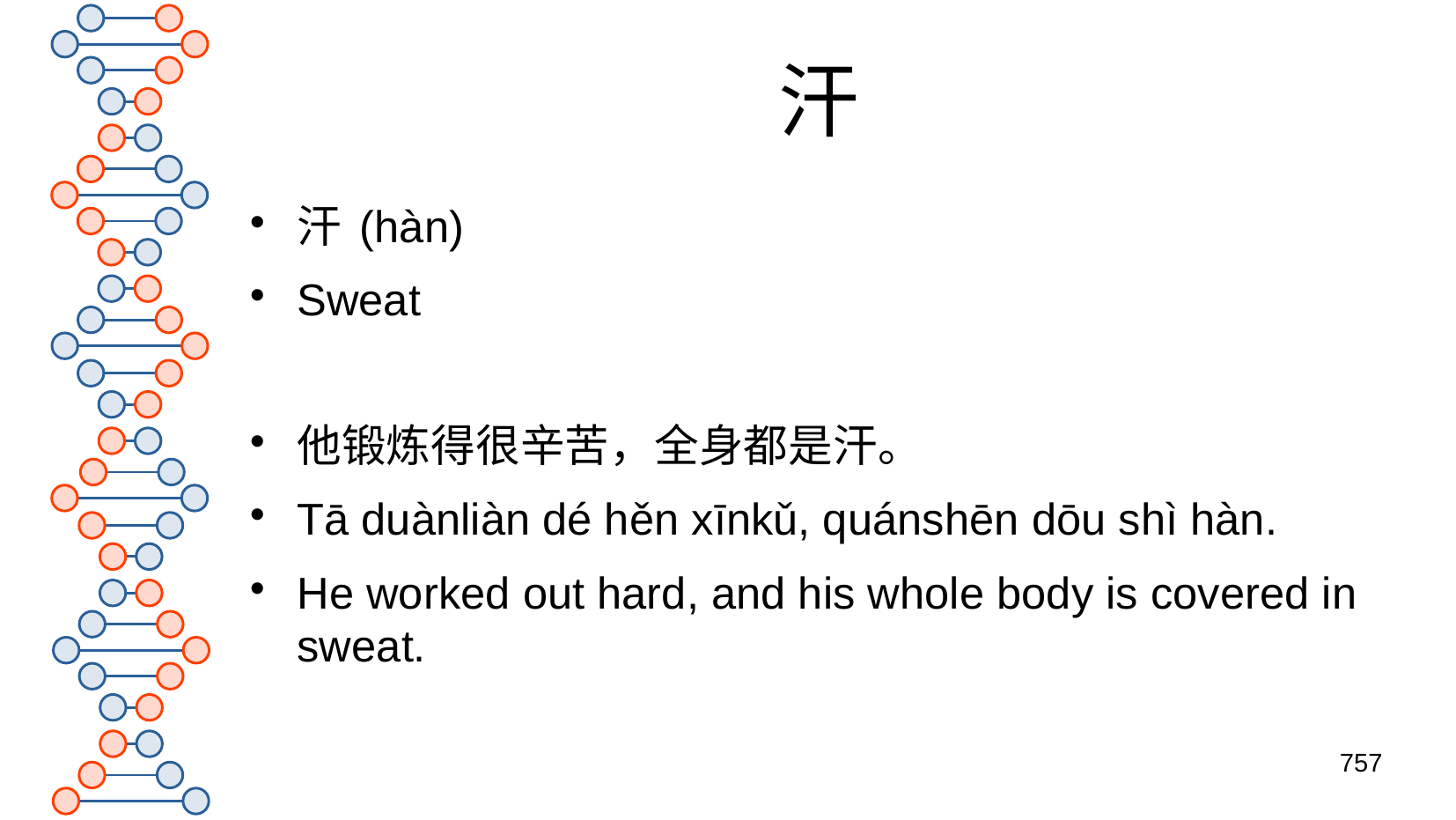

# 汗
汗 (hàn)
Sweat

他锻炼得很辛苦，全身都是汗。
Tā duànliàn dé hěn xīnkǔ, quánshēn dōu shì hàn.
He worked out hard, and his whole body is covered in sweat.

757